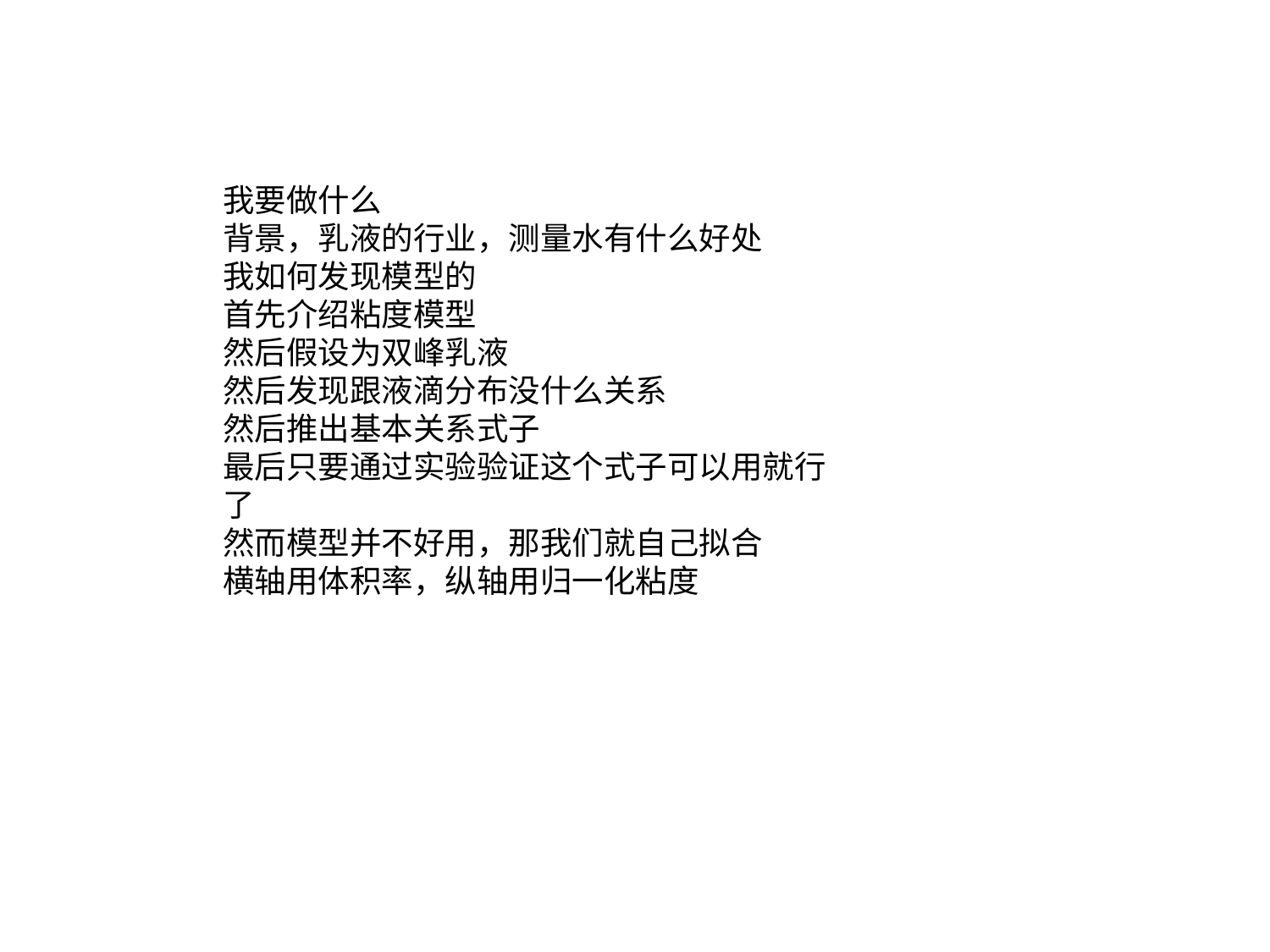

我要做什么
背景，乳液的行业，测量水有什么好处
我如何发现模型的
首先介绍粘度模型
然后假设为双峰乳液
然后发现跟液滴分布没什么关系
然后推出基本关系式子
最后只要通过实验验证这个式子可以用就行了
然而模型并不好用，那我们就自己拟合
横轴用体积率，纵轴用归一化粘度